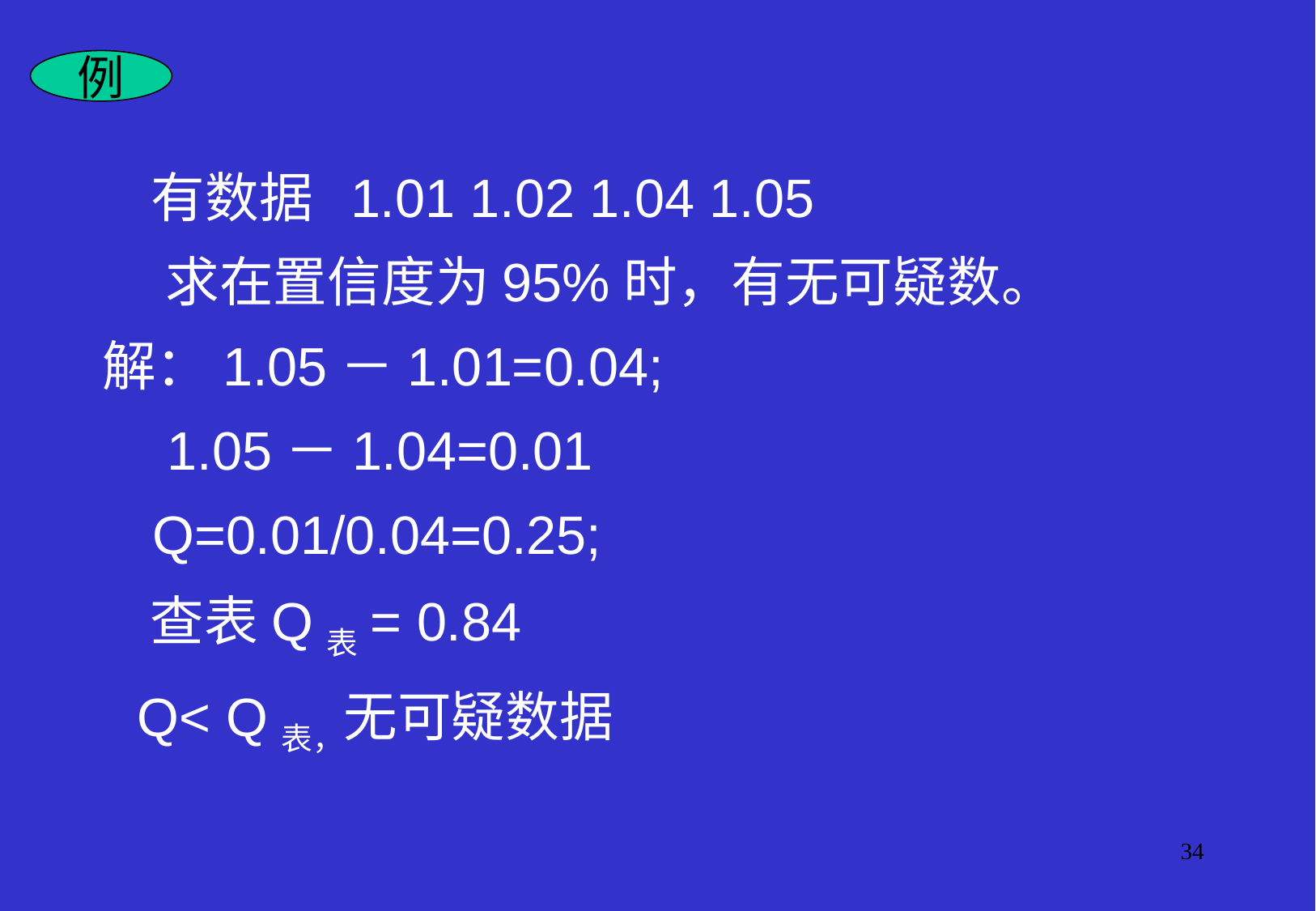

例
     有数据  1.01 1.02 1.04 1.05
     求在置信度为95%时，有无可疑数。
  解：1.05－1.01=0.04;
      1.05－1.04=0.01
     Q=0.01/0.04=0.25;
    查表Q表= 0.84
    Q< Q表，无可疑数据
34